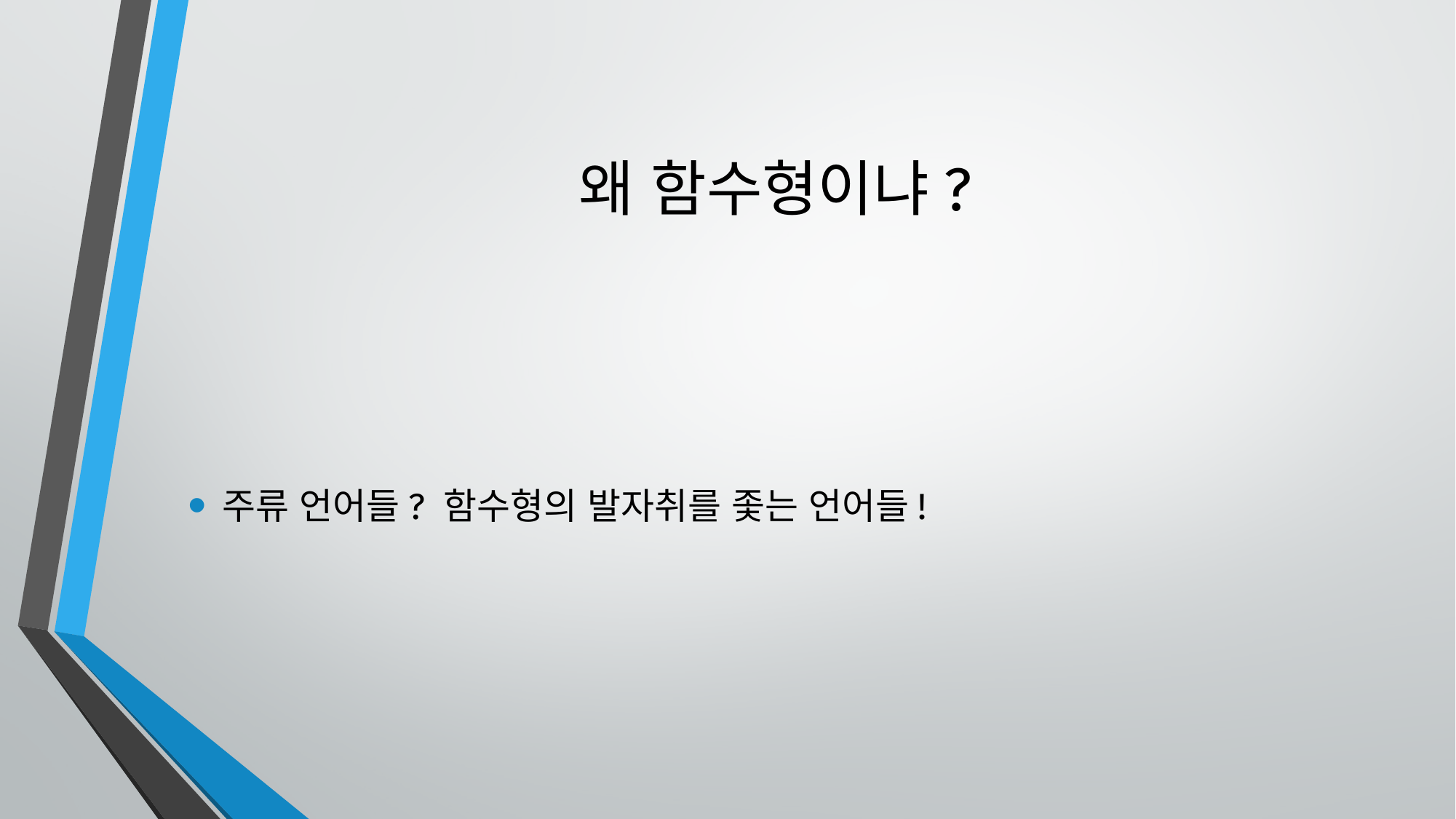

# 왜 함수형이냐?
주류 언어들? 함수형의 발자취를 좇는 언어들!